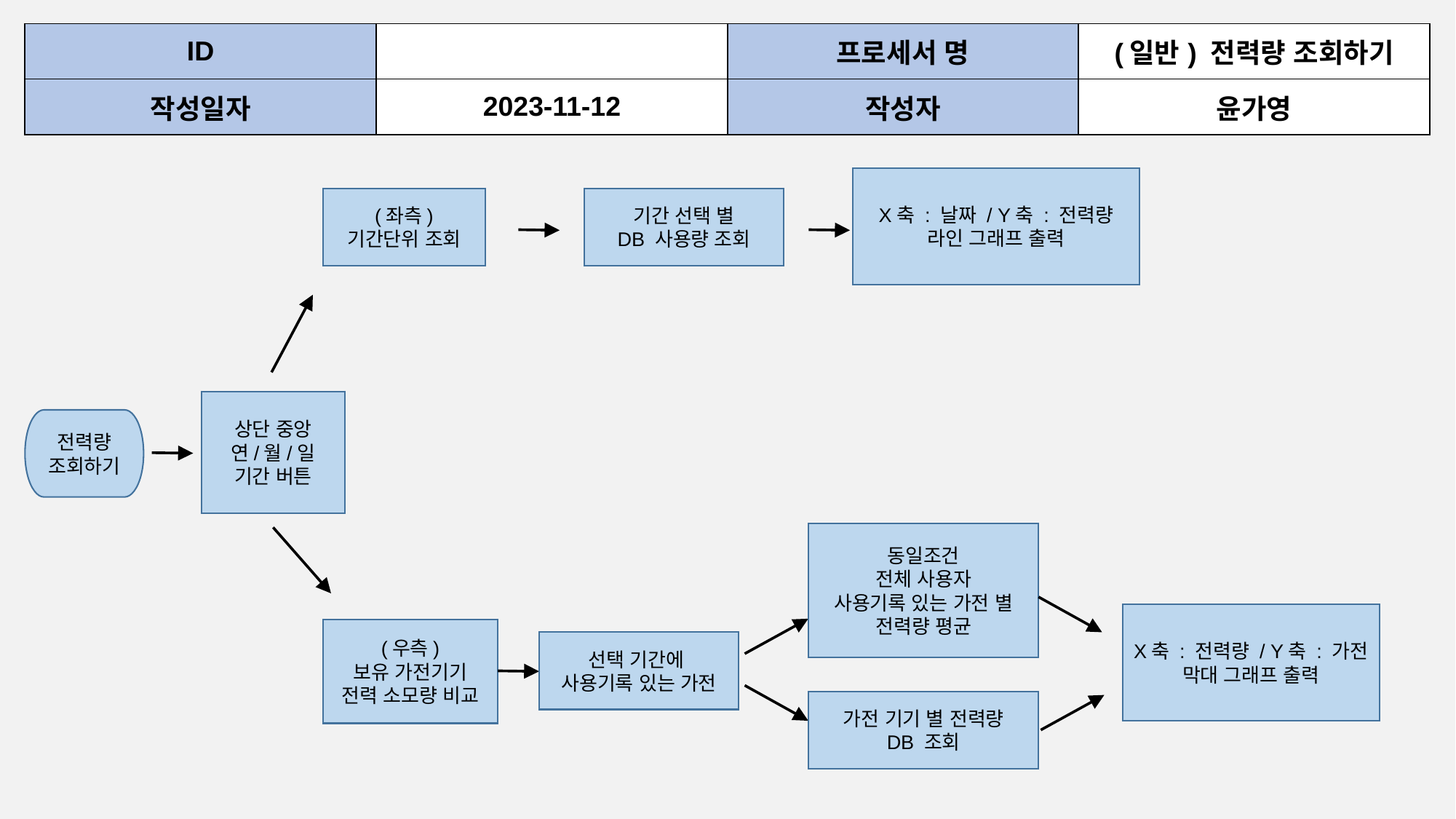

| ID |  | 프로세서 명 | (일반) 전력량 조회하기 |
| --- | --- | --- | --- |
| 작성일자 | 2023-11-12 | 작성자 | 윤가영 |
X축 : 날짜 / Y축 : 전력량
라인 그래프 출력
(좌측)
기간단위 조회
기간 선택 별
DB 사용량 조회
상단 중앙
연/월/일
기간 버튼
전력량
조회하기
동일조건
전체 사용자
사용기록 있는 가전 별
전력량 평균
X축 : 전력량 / Y축 : 가전
막대 그래프 출력
(우측)
보유 가전기기
전력 소모량 비교
선택 기간에
사용기록 있는 가전
가전 기기 별 전력량
DB 조회